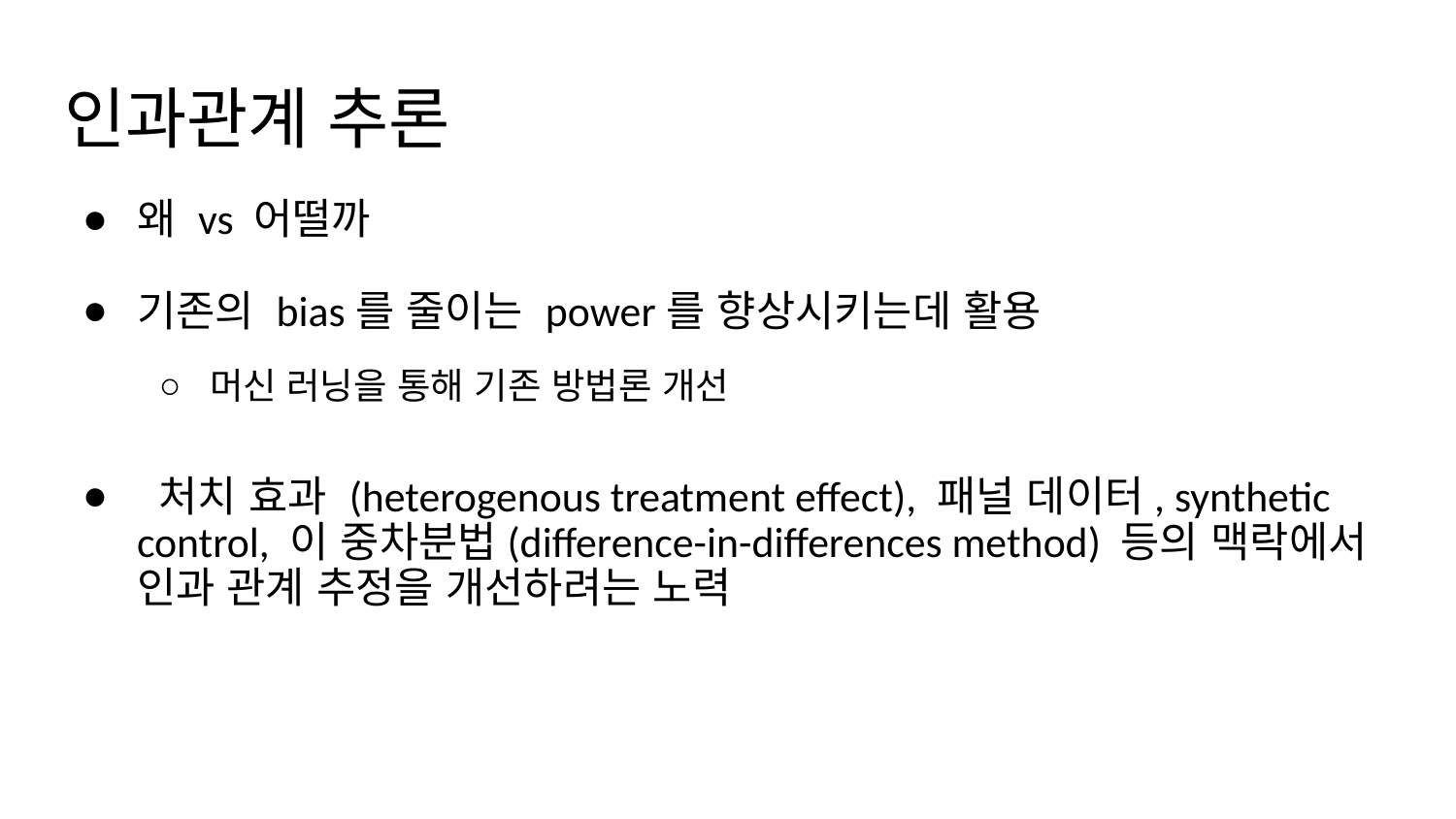

# 인과관계 추론
왜 vs 어떨까

기존의 bias를 줄이는 power를 향상시키는데 활용
머신 러닝을 통해 기존 방법론 개선

 처치 효과 (heterogenous treatment effect), 패널 데이터, synthetic control, 이 중차분법(difference-in-differences method) 등의 맥락에서 인과 관계 추정을 개선하려는 노력